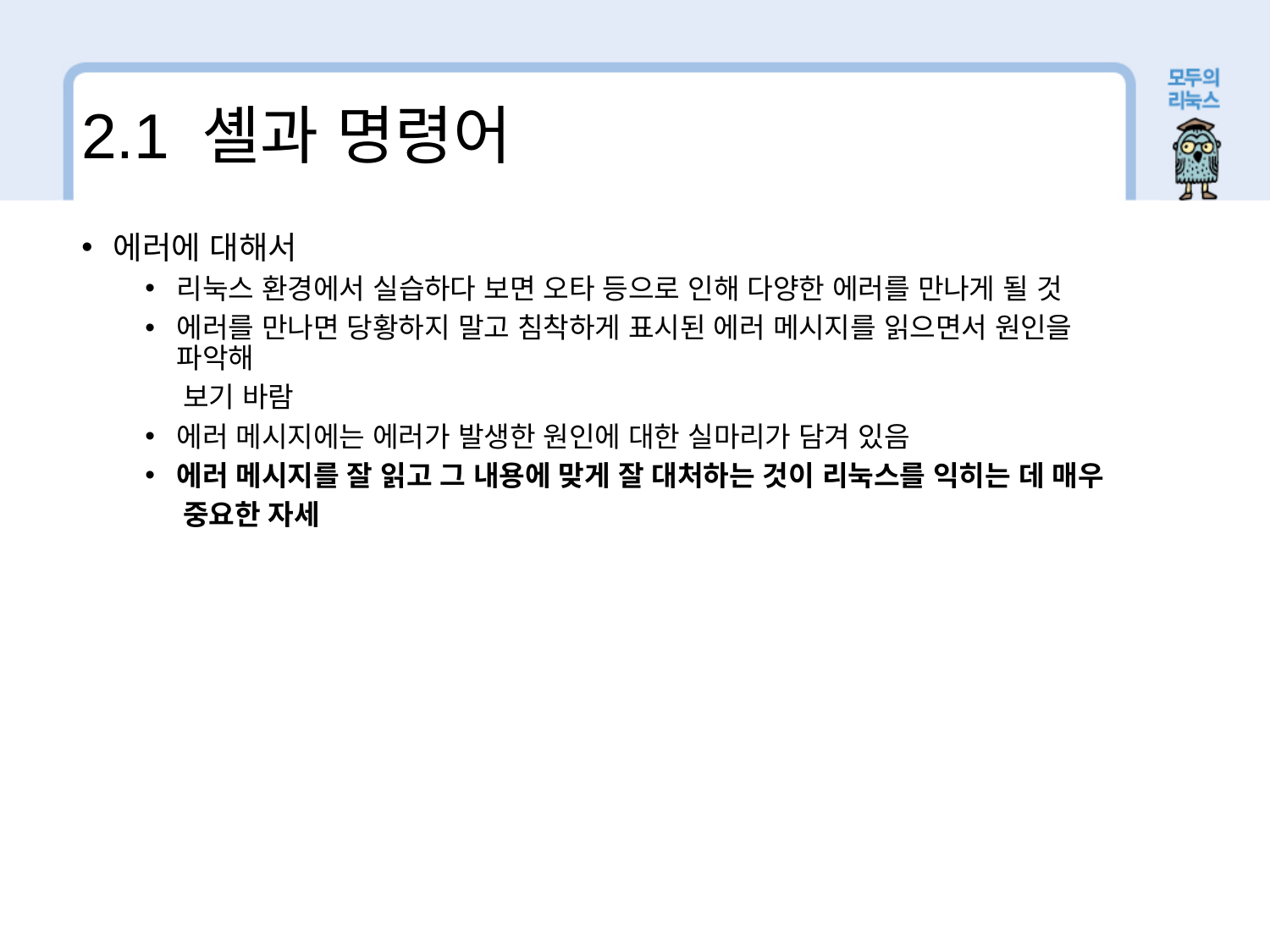

2.1 셸과 명령어
에러에 대해서
리눅스 환경에서 실습하다 보면 오타 등으로 인해 다양한 에러를 만나게 될 것
에러를 만나면 당황하지 말고 침착하게 표시된 에러 메시지를 읽으면서 원인을 파악해
    보기 바람
에러 메시지에는 에러가 발생한 원인에 대한 실마리가 담겨 있음
에러 메시지를 잘 읽고 그 내용에 맞게 잘 대처하는 것이 리눅스를 익히는 데 매우
    중요한 자세